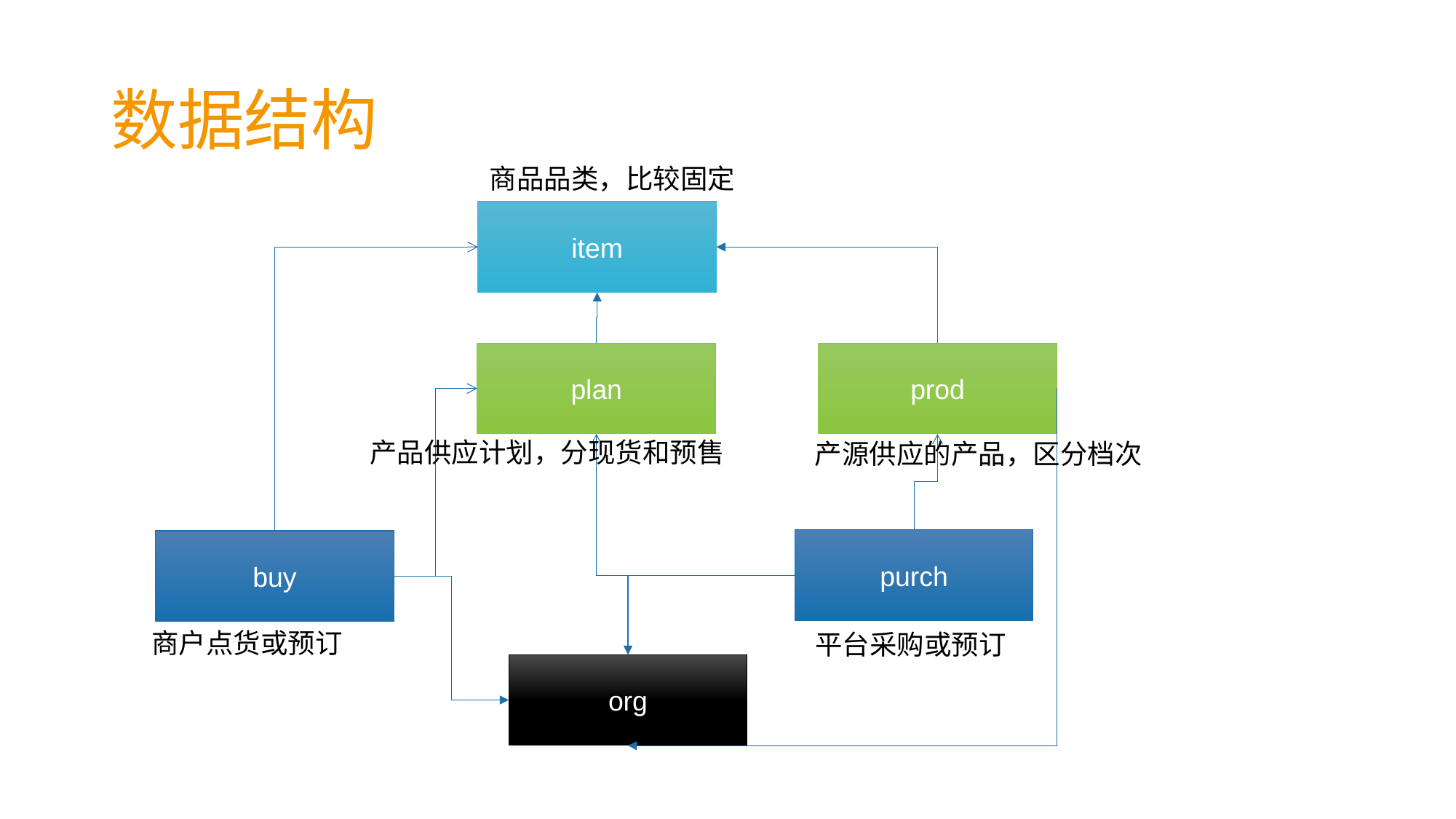

# 数据结构
商品品类，比较固定
item
plan
prod
产品供应计划，分现货和预售
产源供应的产品，区分档次
purch
buy
商户点货或预订
平台采购或预订
org